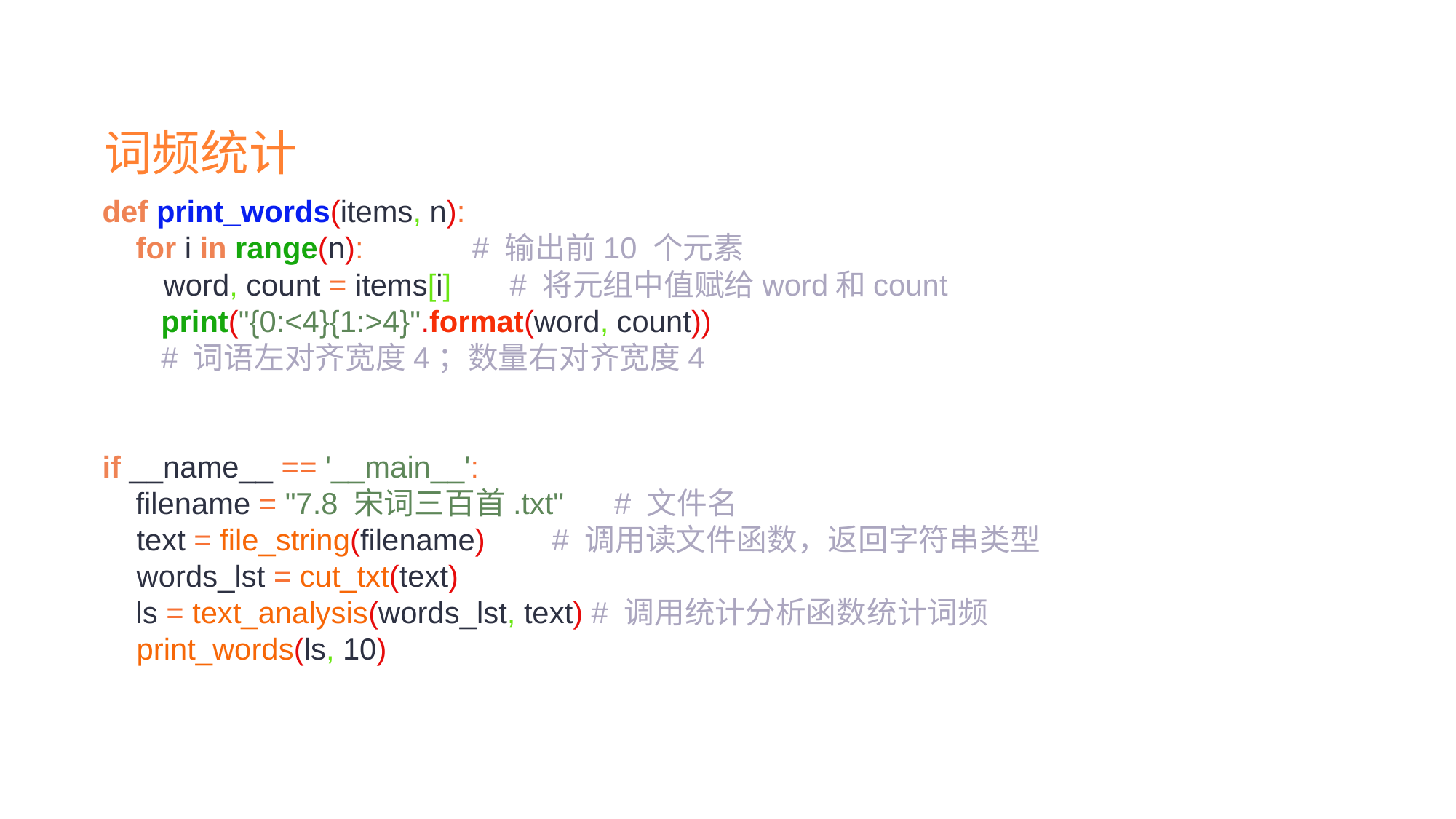

词频统计
def print_words(items, n):
    for i in range(n):             # 输出前10 个元素
        word, count = items[i]       # 将元组中值赋给word和count
       print("{0:<4}{1:>4}".format(word, count))
       # 词语左对齐宽度4；数量右对齐宽度4
if __name__ == '__main__':
    filename = "7.8 宋词三百首.txt"      # 文件名
    text = file_string(filename)        # 调用读文件函数，返回字符串类型
    words_lst = cut_txt(text)
    ls = text_analysis(words_lst, text) # 调用统计分析函数统计词频
    print_words(ls, 10)